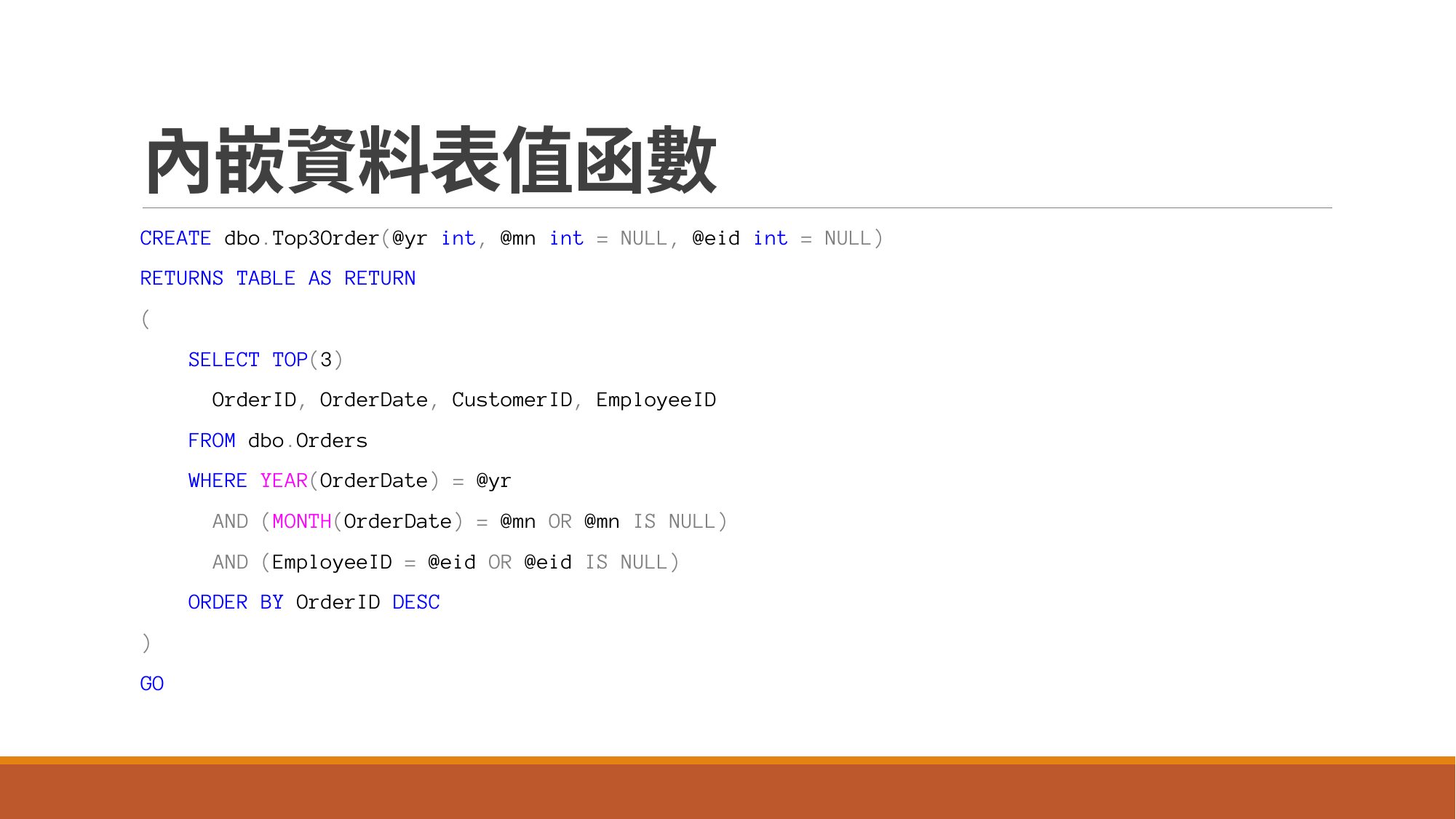

# 內嵌資料表值函數
CREATE dbo.Top3Order(@yr int, @mn int = NULL, @eid int = NULL)
RETURNS TABLE AS RETURN
(
    SELECT TOP(3)
      OrderID, OrderDate, CustomerID, EmployeeID
    FROM dbo.Orders
    WHERE YEAR(OrderDate) = @yr
      AND (MONTH(OrderDate) = @mn OR @mn IS NULL)
      AND (EmployeeID = @eid OR @eid IS NULL)
    ORDER BY OrderID DESC
)
GO